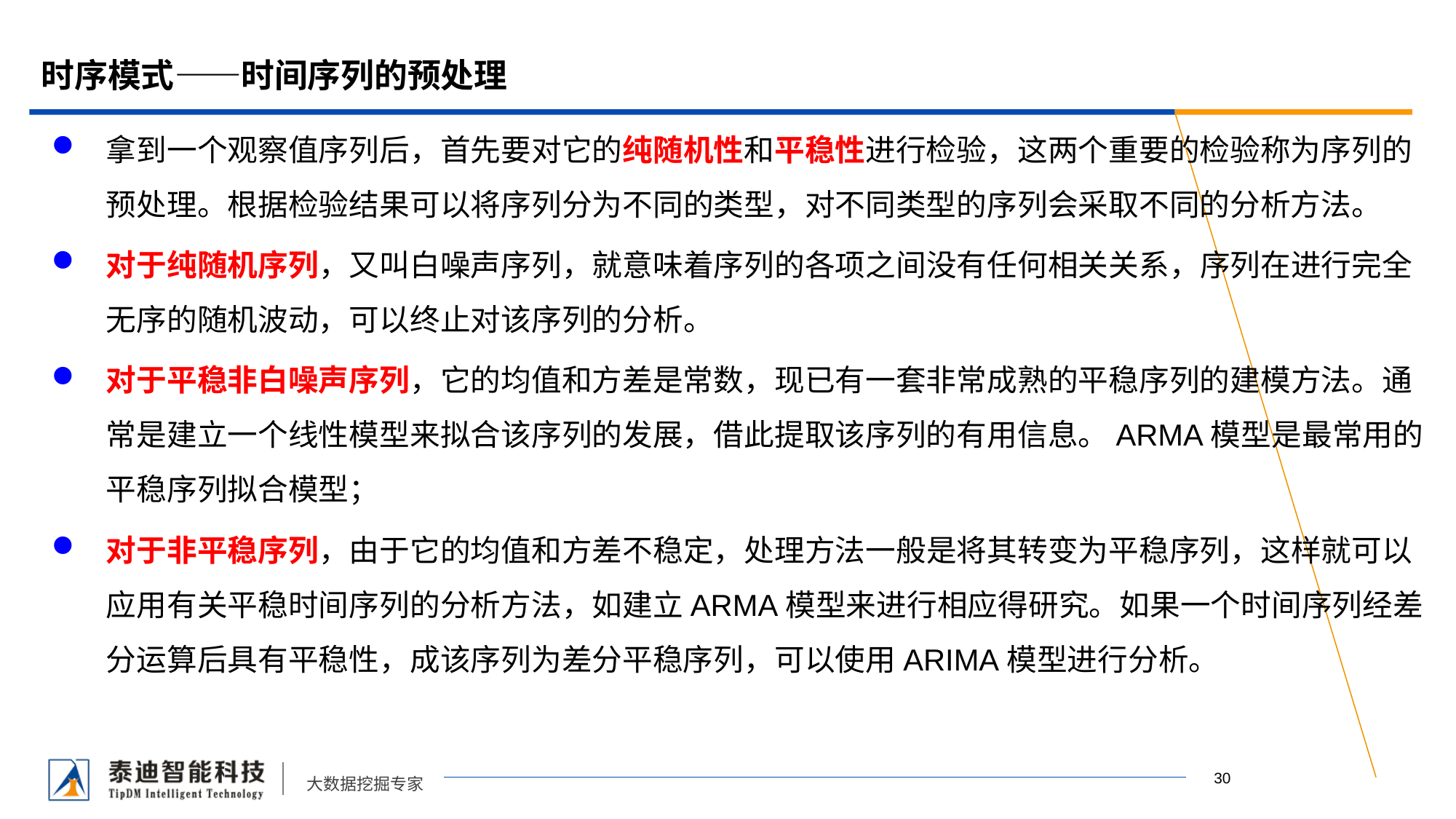

# 时序模式——时间序列的预处理
拿到一个观察值序列后，首先要对它的纯随机性和平稳性进行检验，这两个重要的检验称为序列的预处理。根据检验结果可以将序列分为不同的类型，对不同类型的序列会采取不同的分析方法。
对于纯随机序列，又叫白噪声序列，就意味着序列的各项之间没有任何相关关系，序列在进行完全无序的随机波动，可以终止对该序列的分析。
对于平稳非白噪声序列，它的均值和方差是常数，现已有一套非常成熟的平稳序列的建模方法。通常是建立一个线性模型来拟合该序列的发展，借此提取该序列的有用信息。ARMA模型是最常用的平稳序列拟合模型；
对于非平稳序列，由于它的均值和方差不稳定，处理方法一般是将其转变为平稳序列，这样就可以应用有关平稳时间序列的分析方法，如建立ARMA模型来进行相应得研究。如果一个时间序列经差分运算后具有平稳性，成该序列为差分平稳序列，可以使用ARIMA模型进行分析。